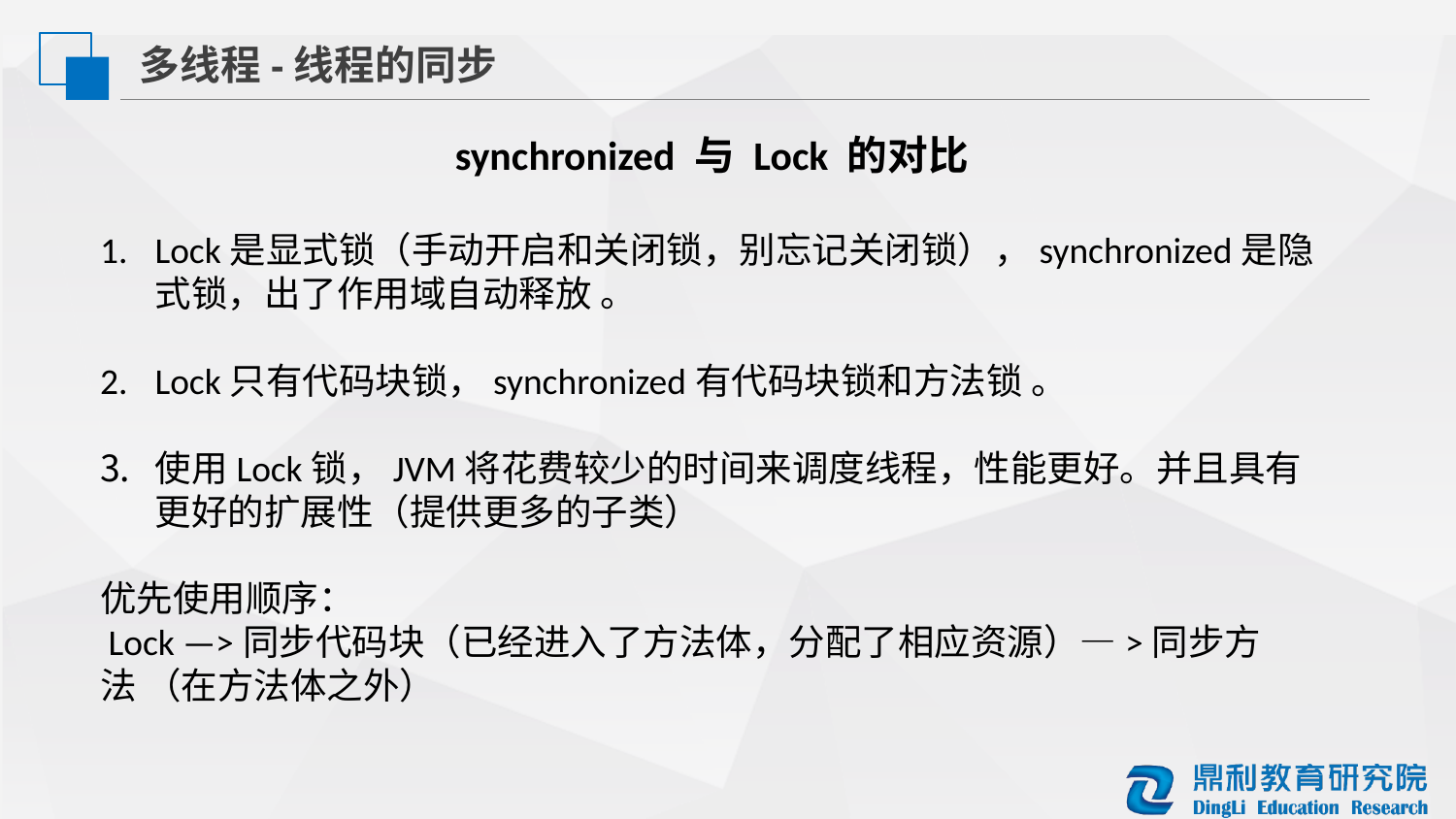

多线程-线程的同步
synchronized 与 Lock 的对比

Lock是显式锁（手动开启和关闭锁，别忘记关闭锁），synchronized是隐式锁，出了作用域自动释放 。

Lock只有代码块锁，synchronized有代码块锁和方法锁 。

使用Lock锁，JVM将花费较少的时间来调度线程，性能更好。并且具有更好的扩展性（提供更多的子类）
优先使用顺序：
 Lock —>同步代码块（已经进入了方法体，分配了相应资源）—>同步方法 （在方法体之外）